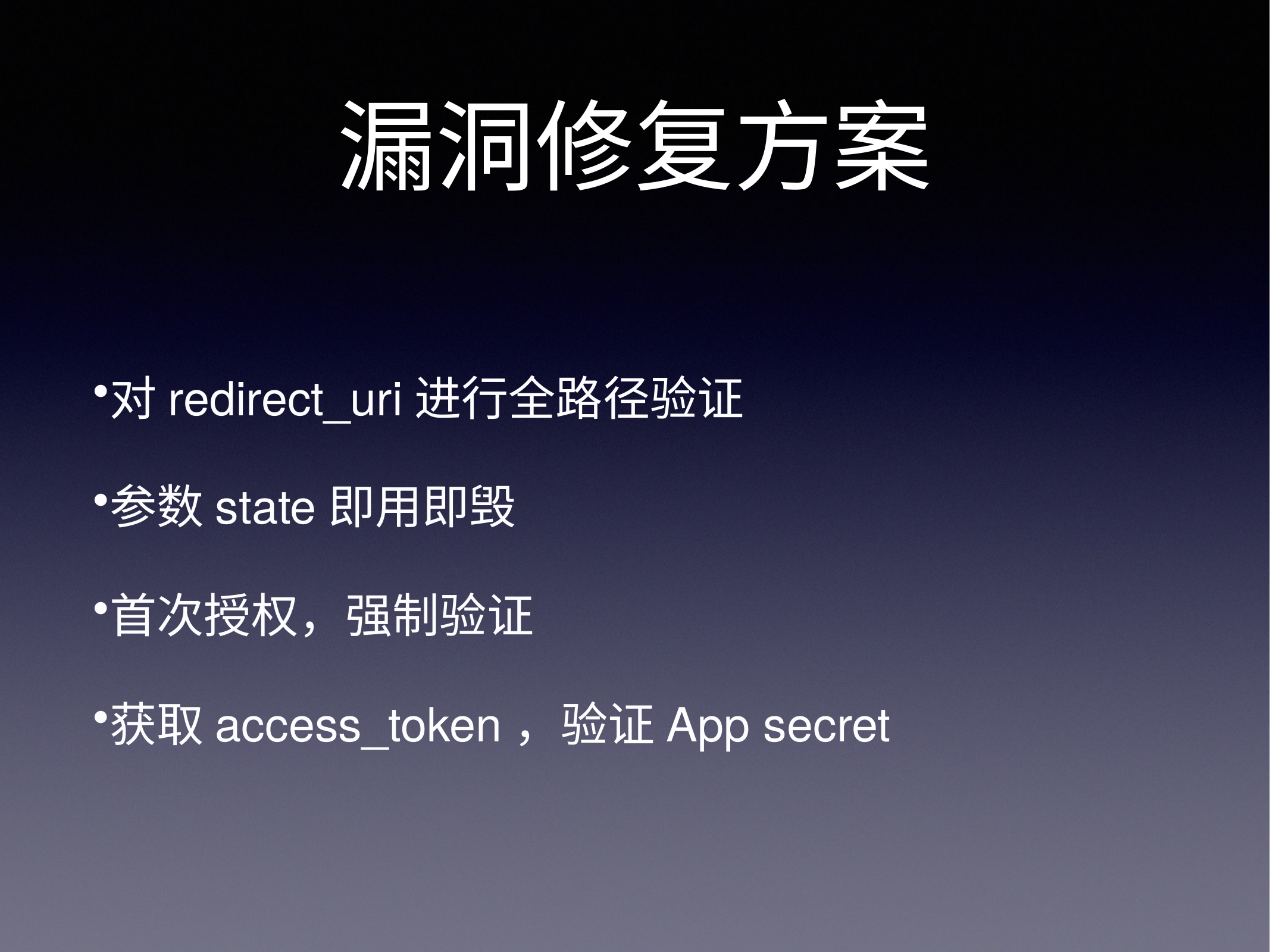

# 漏洞修复方案
对redirect_uri进行全路径验证
参数state即用即毁
首次授权，强制验证
获取access_token，验证App secret